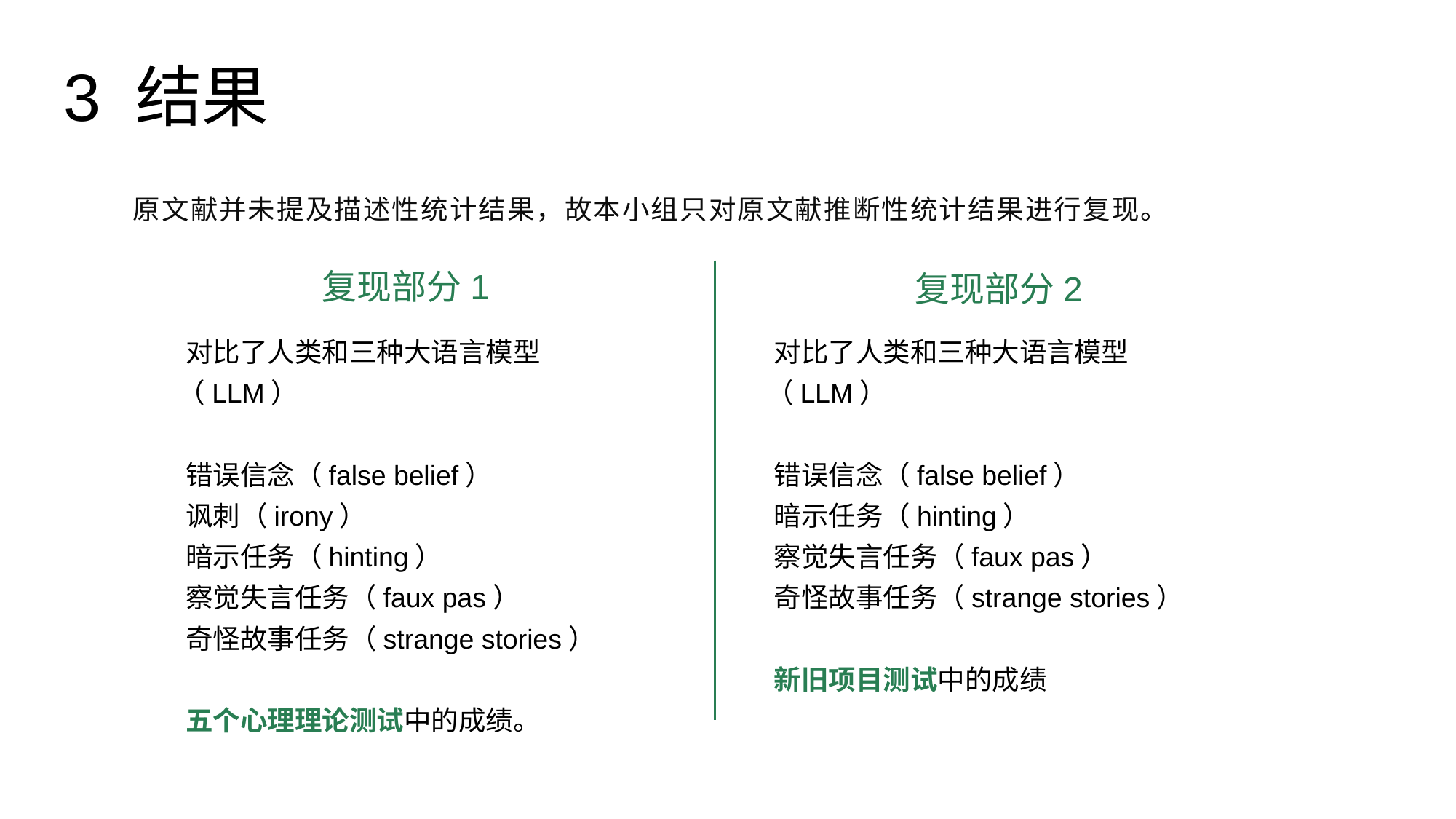

3 结果

# 原文献并未提及描述性统计结果，故本小组只对原文献推断性统计结果进行复现。
复现部分1
复现部分2
对比了人类和三种大语言模型（LLM）

错误信念（false belief）
讽刺（irony）
暗示任务（hinting）
察觉失言任务（faux pas）
奇怪故事任务（strange stories）

五个心理理论测试中的成绩。
对比了人类和三种大语言模型（LLM）

错误信念（false belief）
暗示任务（hinting）
察觉失言任务（faux pas）
奇怪故事任务（strange stories）

新旧项目测试中的成绩